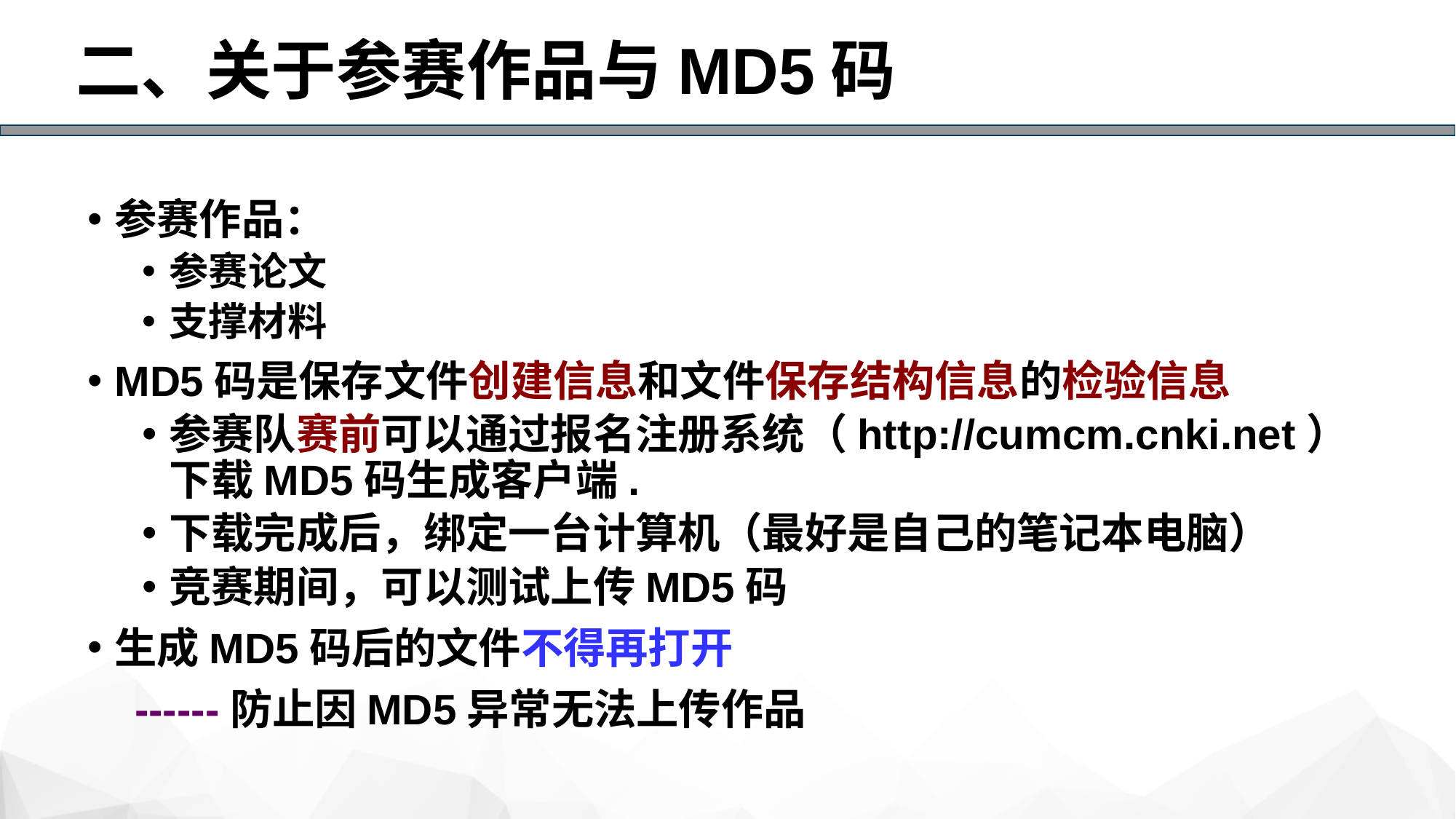

# 二、关于参赛作品与MD5码

参赛作品：
参赛论文
支撑材料
MD5码是保存文件创建信息和文件保存结构信息的检验信息
参赛队赛前可以通过报名注册系统（http://cumcm.cnki.net）下载MD5码生成客户端.
下载完成后，绑定一台计算机（最好是自己的笔记本电脑）
竞赛期间，可以测试上传MD5码
生成MD5码后的文件不得再打开
    ------防止因MD5异常无法上传作品